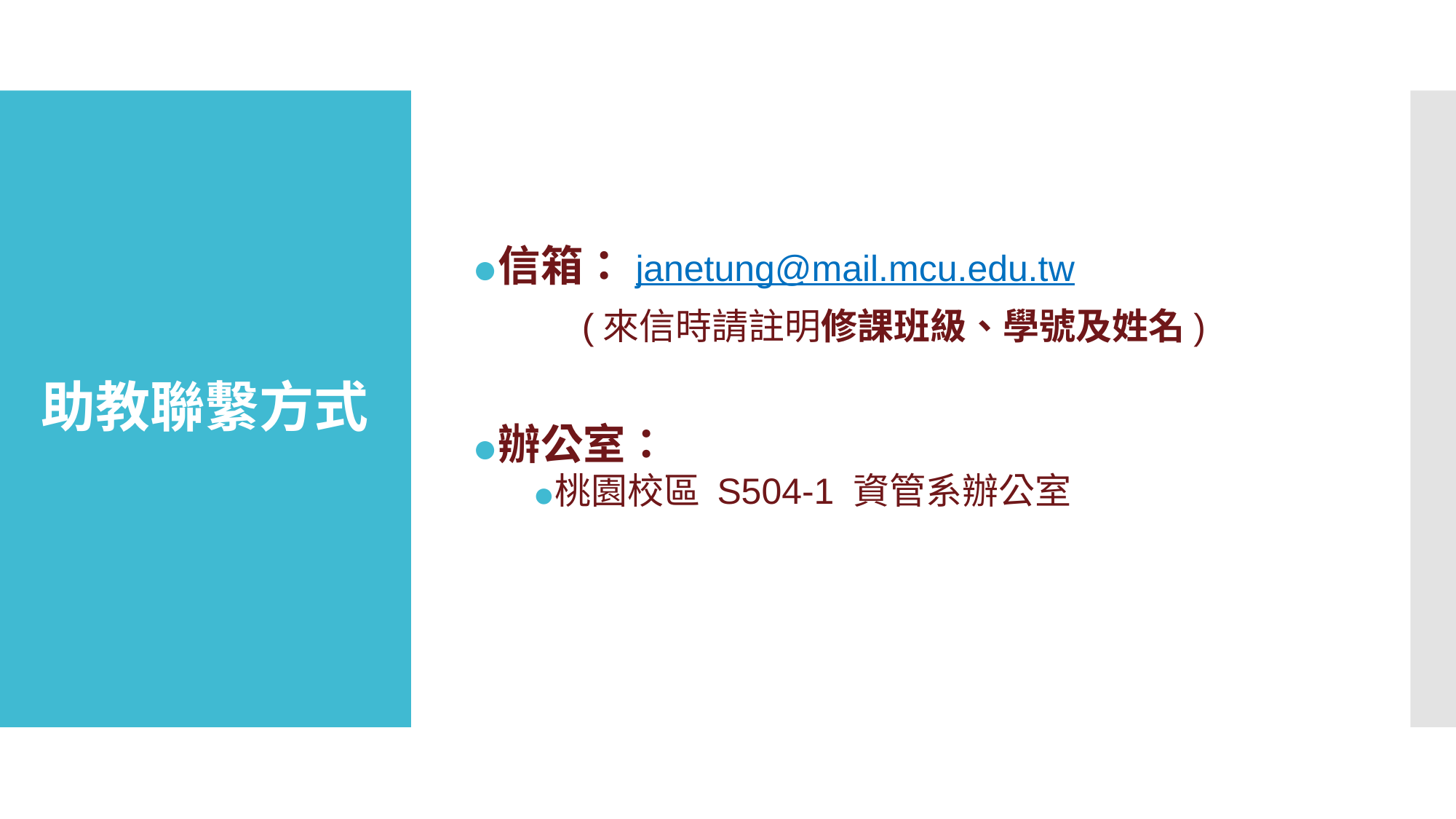

信箱：janetung@mail.mcu.edu.tw
	(來信時請註明修課班級、學號及姓名)

辦公室：
桃園校區 S504-1 資管系辦公室

# 助教聯繫方式